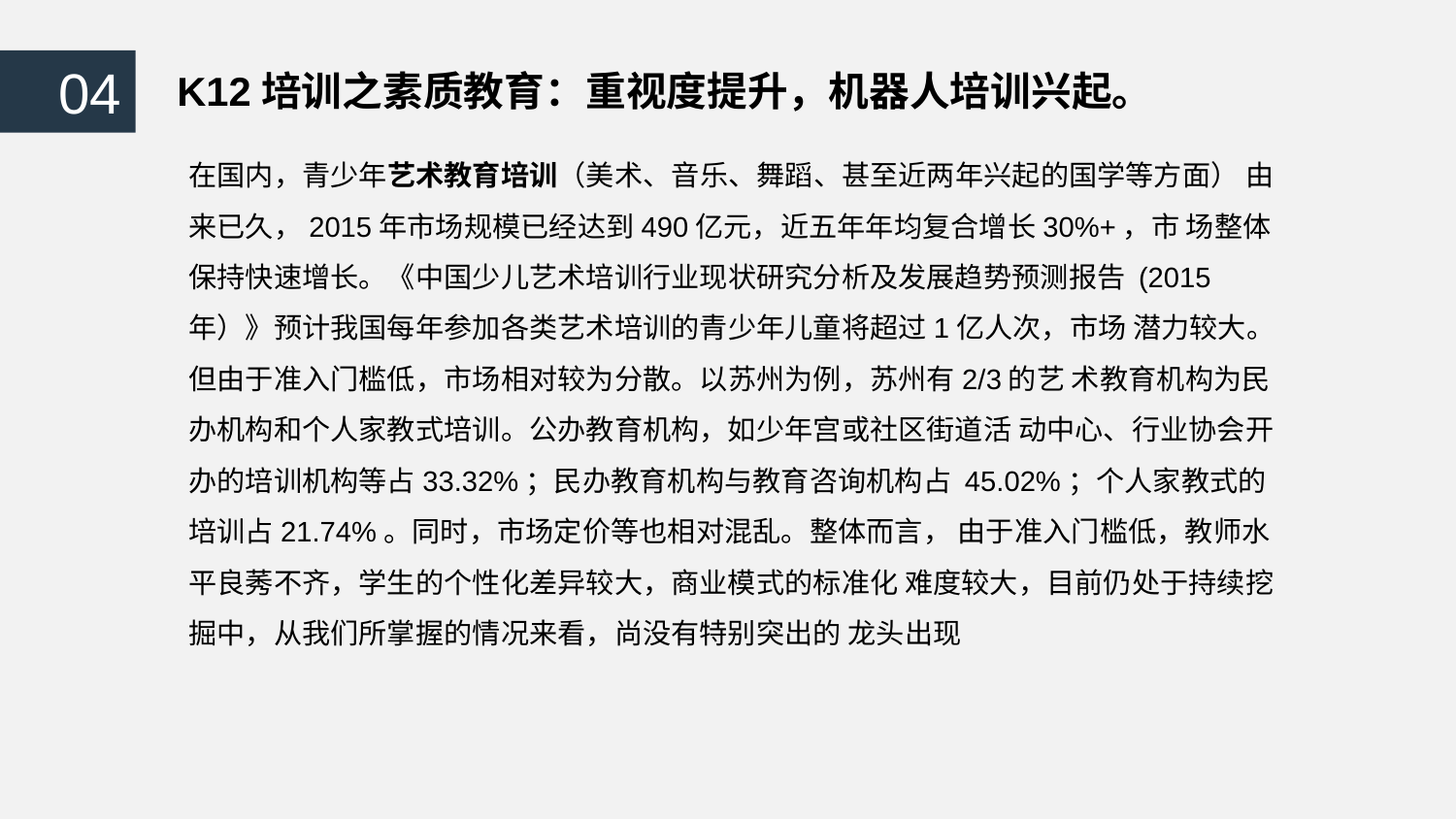

04
K12培训之素质教育：重视度提升，机器人培训兴起。
在国内，青少年艺术教育培训（美术、音乐、舞蹈、甚至近两年兴起的国学等方面） 由来已久，2015年市场规模已经达到490亿元，近五年年均复合增长30%+，市 场整体保持快速增长。《中国少儿艺术培训行业现状研究分析及发展趋势预测报告 (2015年）》预计我国每年参加各类艺术培训的青少年儿童将超过1亿人次，市场 潜力较大。但由于准入门槛低，市场相对较为分散。以苏州为例，苏州有2/3的艺 术教育机构为民办机构和个人家教式培训。公办教育机构，如少年宫或社区街道活 动中心、行业协会开办的培训机构等占33.32%；民办教育机构与教育咨询机构占 45.02%；个人家教式的培训占21.74%。同时，市场定价等也相对混乱。整体而言， 由于准入门槛低，教师水平良莠不齐，学生的个性化差异较大，商业模式的标准化 难度较大，目前仍处于持续挖掘中，从我们所掌握的情况来看，尚没有特别突出的 龙头出现